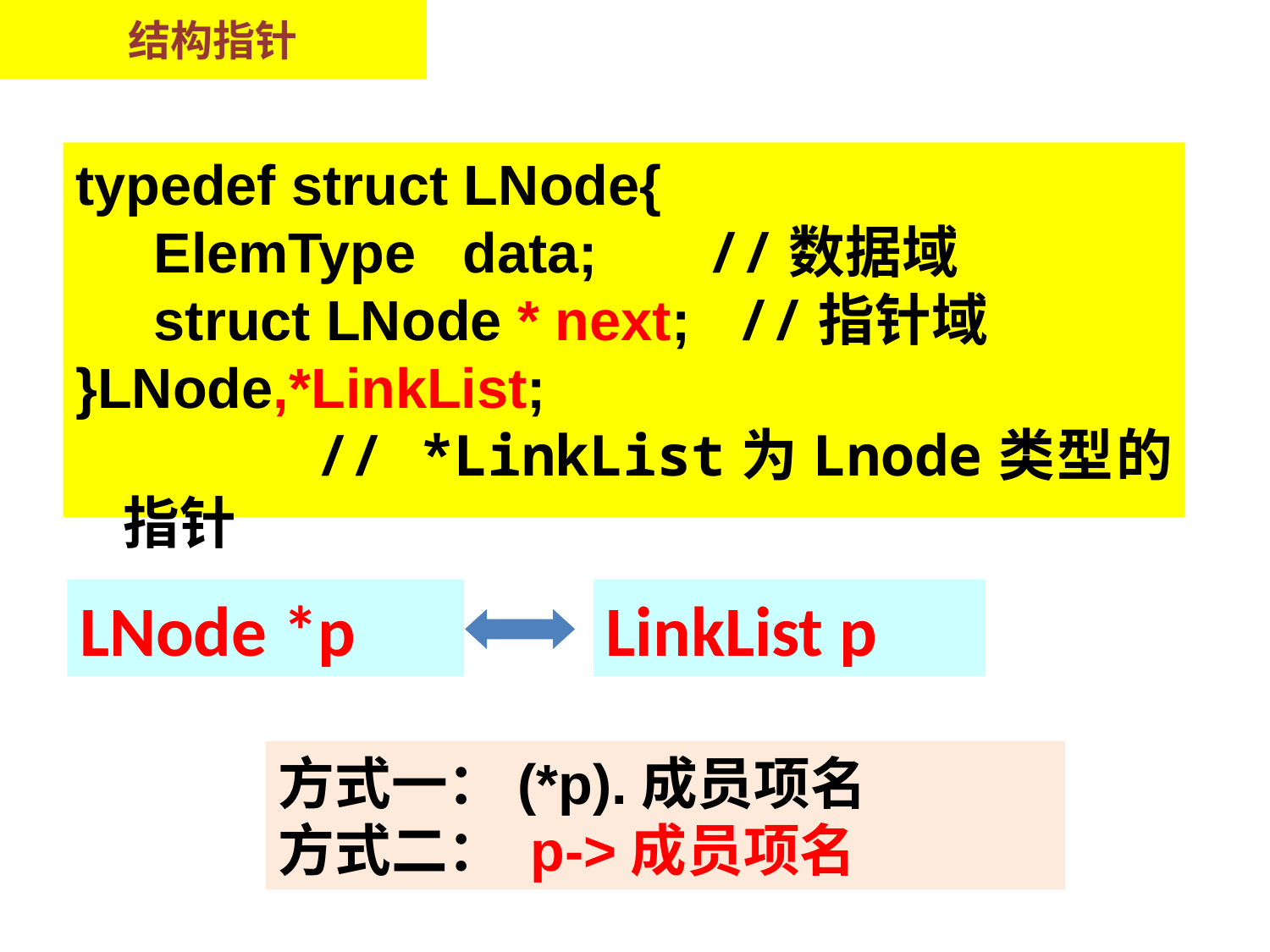

结构指针
typedef struct LNode{
     ElemType   data;       //数据域
     struct LNode * next;   //指针域
}LNode,*LinkList;
                // *LinkList为Lnode类型的指针

LNode *p
LinkList p

方式一：(*p).成员项名
方式二： p->成员项名